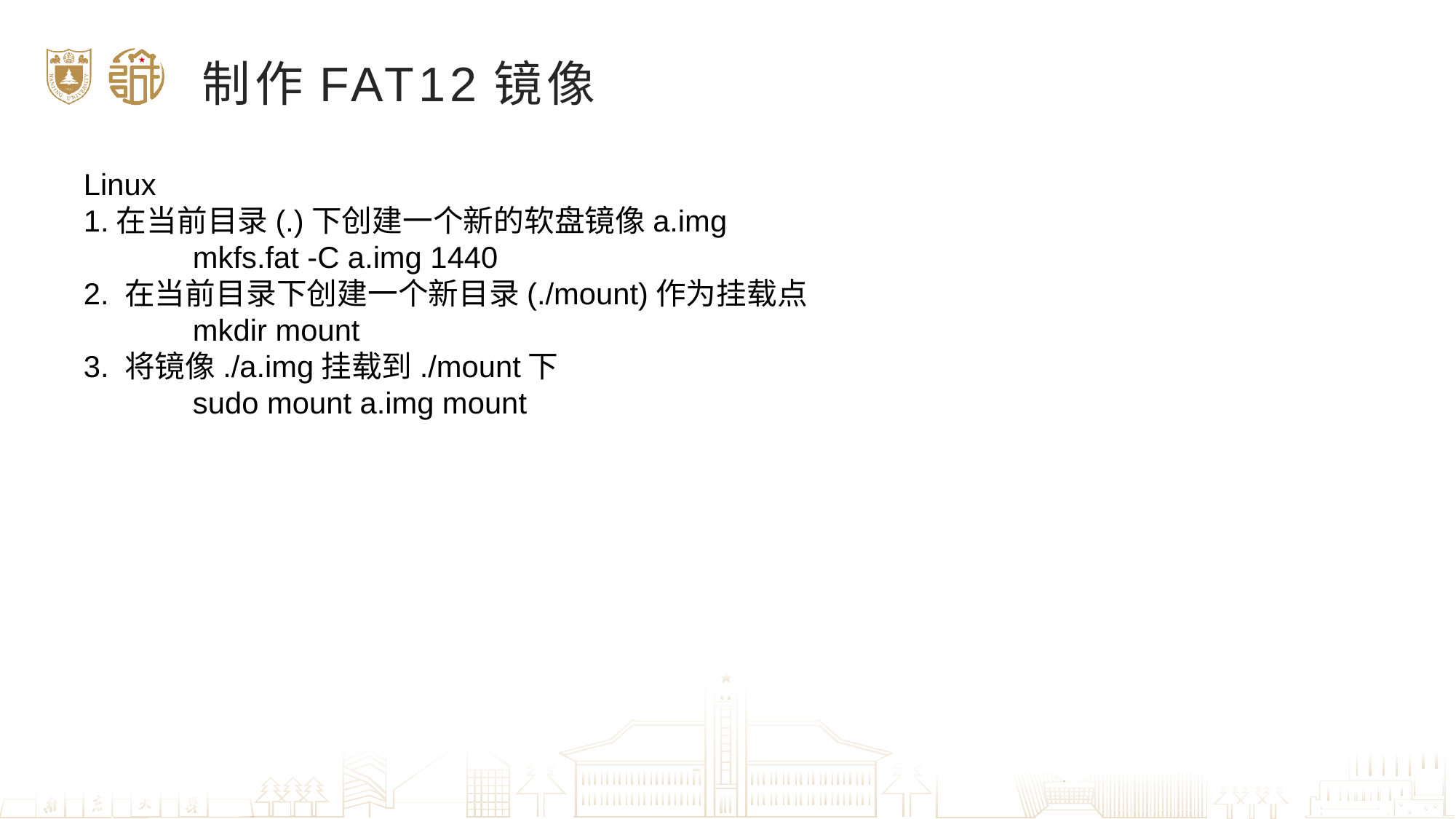

# 制作FAT12镜像
Linux
1.在当前目录(.)下创建一个新的软盘镜像a.img
	mkfs.fat -C a.img 1440
2. 在当前目录下创建一个新目录(./mount)作为挂载点
	mkdir mount
3. 将镜像./a.img挂载到./mount下
	sudo mount a.img mount